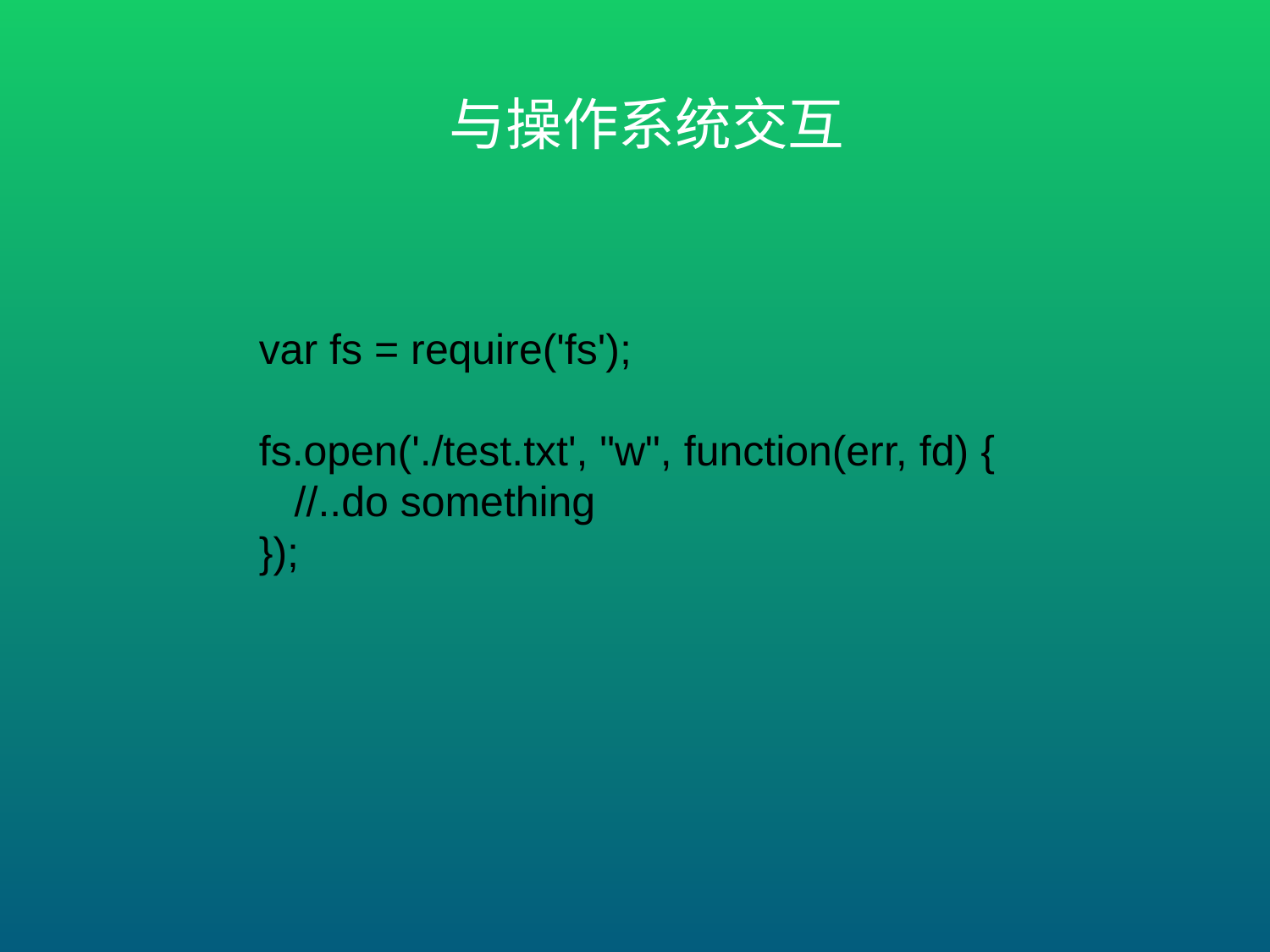

# 与操作系统交互

var fs = require('fs');

fs.open('./test.txt', "w", function(err, fd) {
   //..do something
});